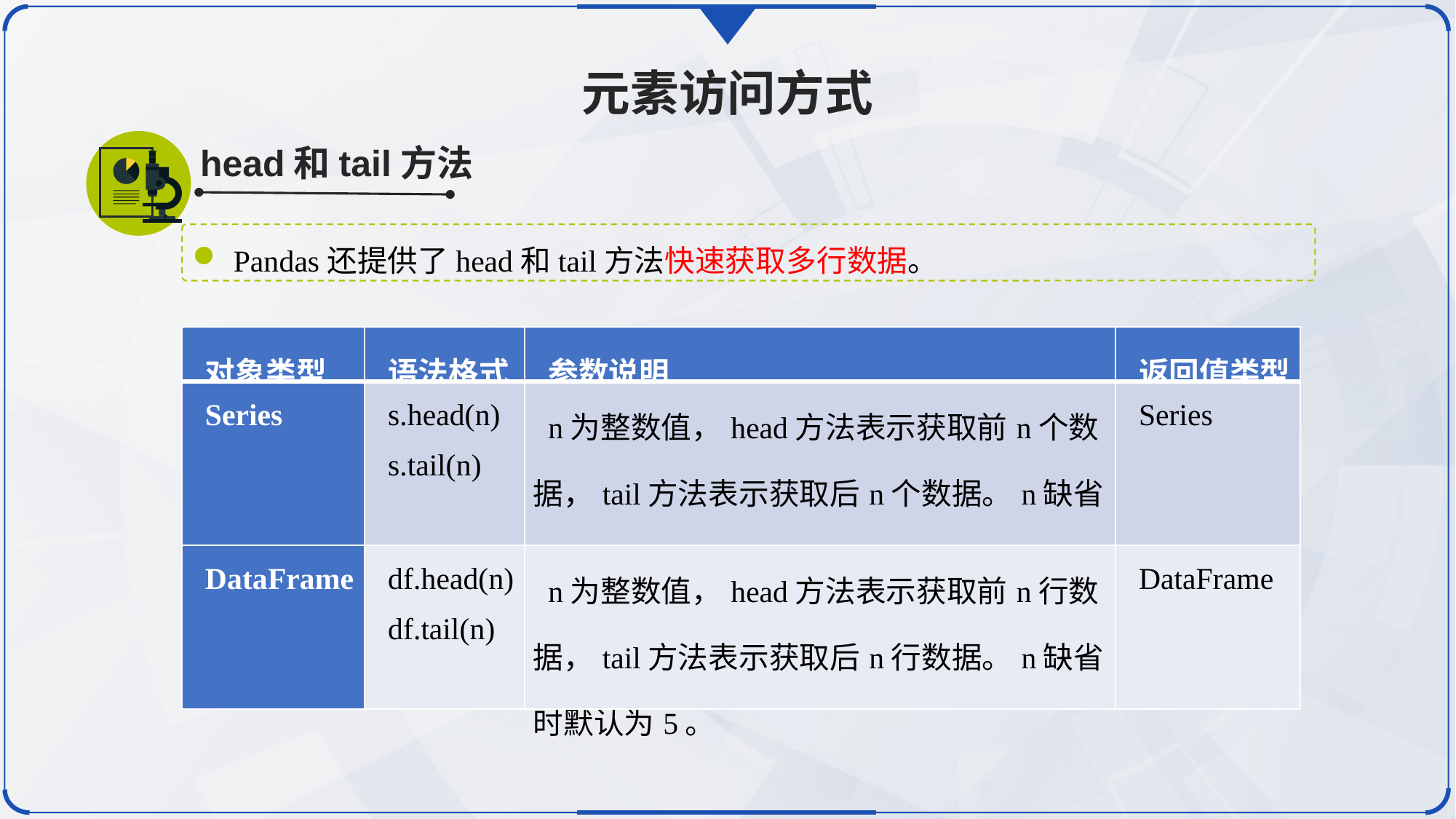

元素访问方式

head和tail方法
Pandas还提供了head和tail方法快速获取多行数据。

| 对象类型 | 语法格式 | 参数说明 | 返回值类型 |
| --- | --- | --- | --- |
| Series | s.head(n) s.tail(n) | n为整数值，head方法表示获取前n个数据，tail方法表示获取后n个数据。n缺省时默认为5。 | Series |
| DataFrame | df.head(n) df.tail(n) | n为整数值，head方法表示获取前n行数据，tail方法表示获取后n行数据。n缺省时默认为5。 | DataFrame |